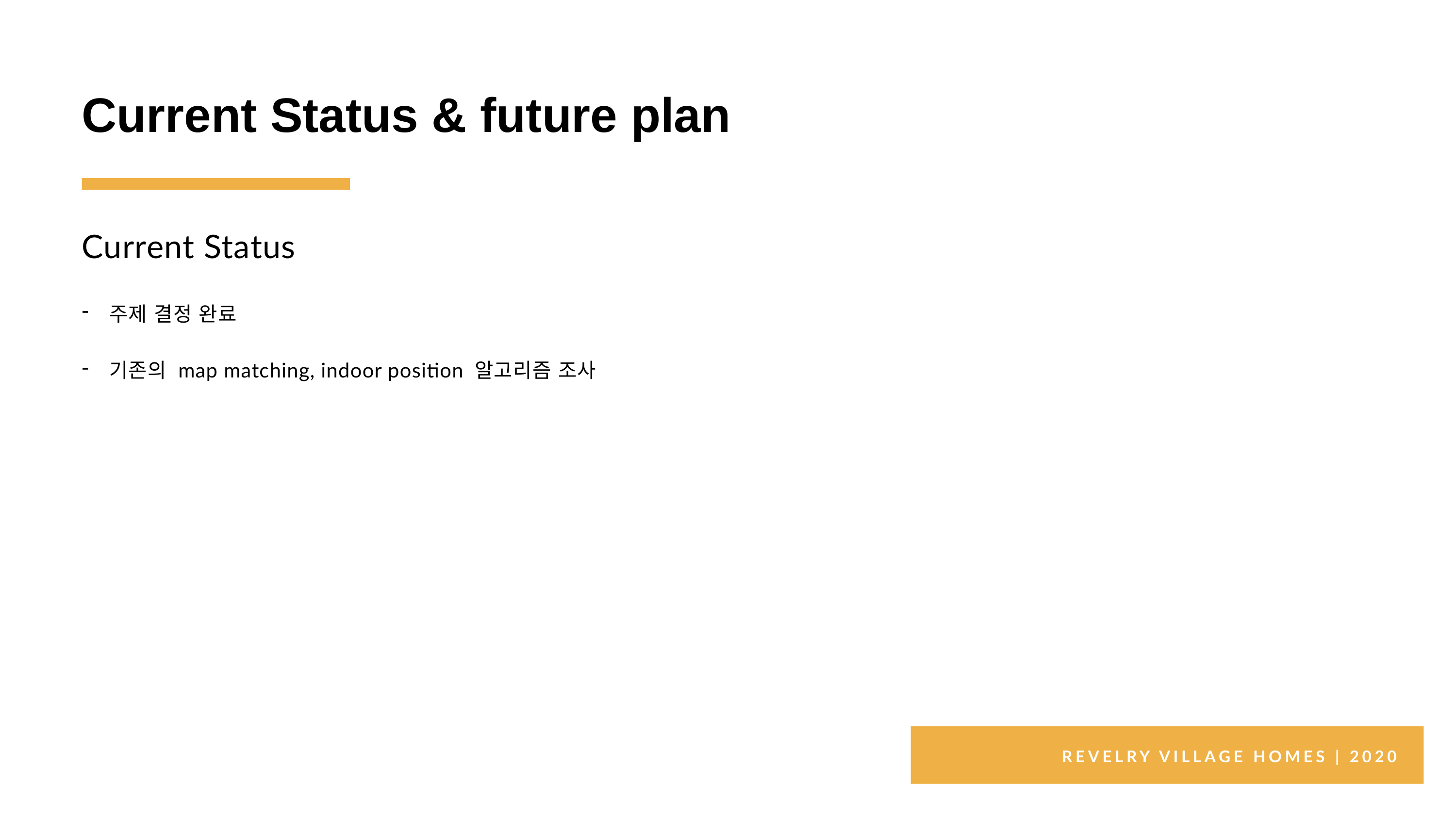

Current Status & future plan

Current Status
주제 결정 완료

기존의 map matching, indoor position 알고리즘 조사

REVELRY VILLAGE HOMES | 2020